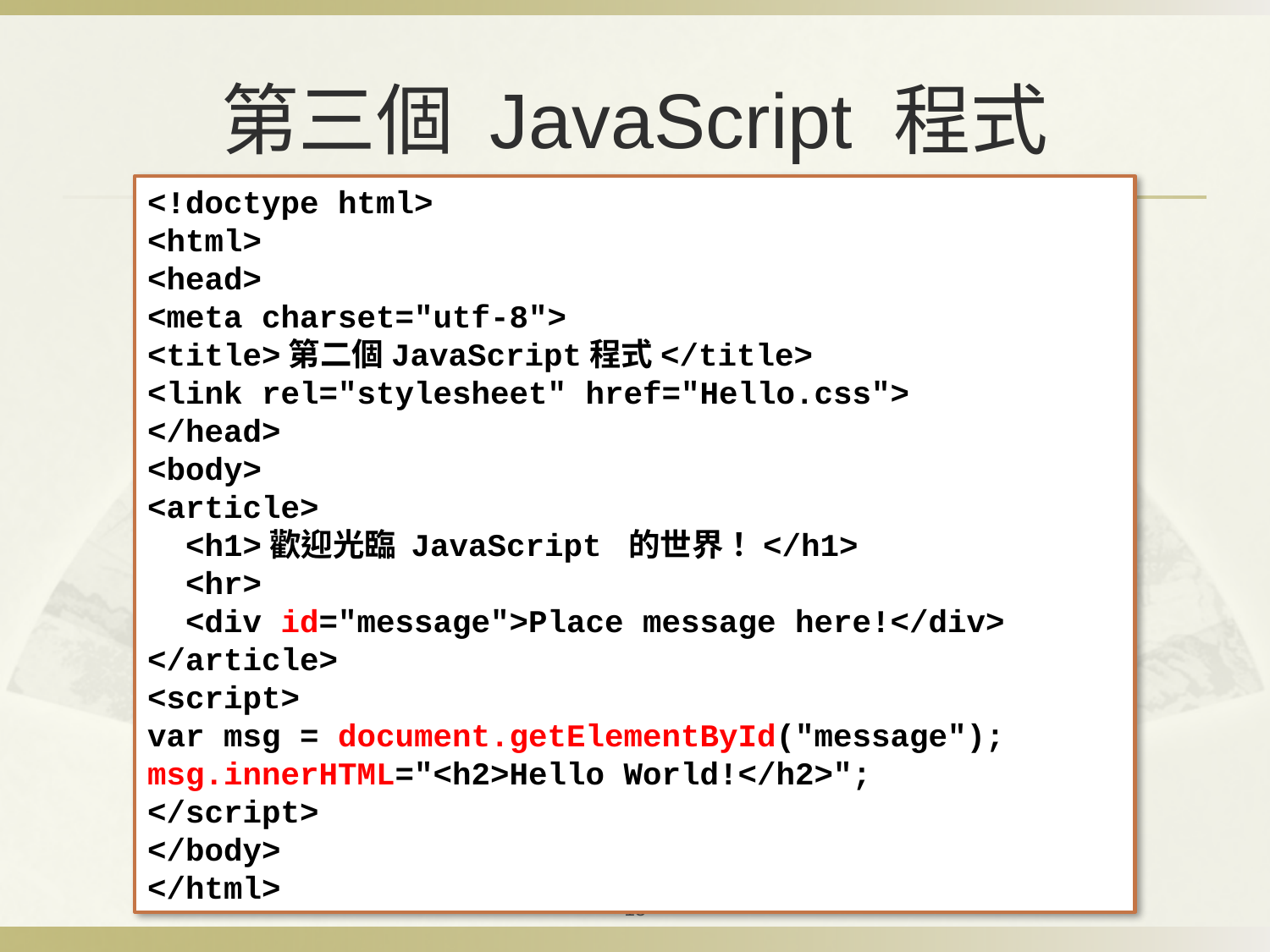

# 第三個 JavaScript 程式
<!doctype html>
<html>
<head>
<meta charset="utf-8">
<title>第二個JavaScript程式</title>
<link rel="stylesheet" href="Hello.css">
</head>
<body>
<article>
  <h1>歡迎光臨 JavaScript 的世界！</h1>
  <hr>
  <div id="message">Place message here!</div>
</article>
<script>
var msg = document.getElementById("message");
msg.innerHTML="<h2>Hello World!</h2>";
</script>
</body>
</html>
13